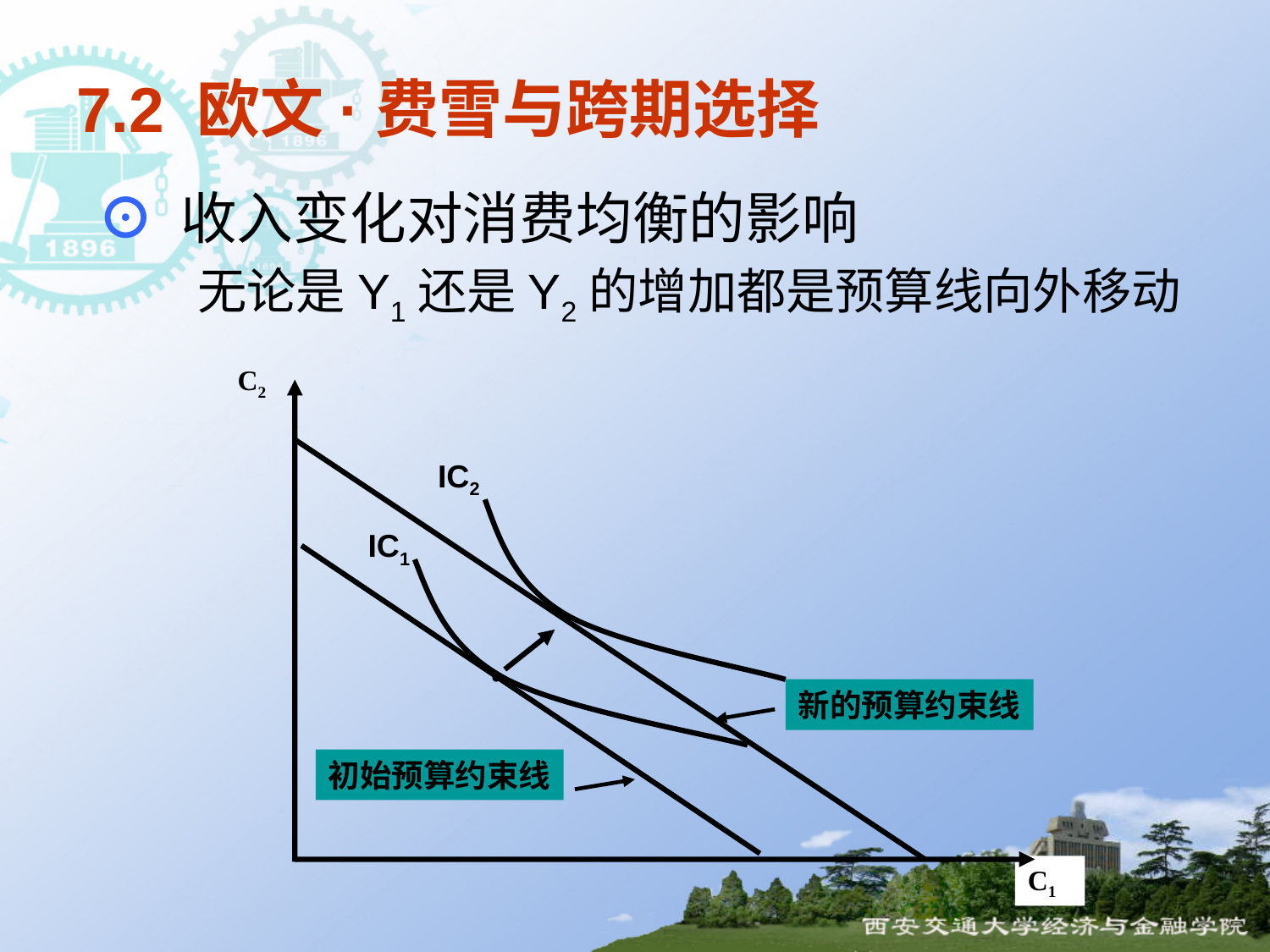

# 7.2 欧文·费雪与跨期选择
⊙ 收入变化对消费均衡的影响
        无论是Y1还是Y2的增加都是预算线向外移动

C2

IC2

IC1

●

●
新的预算约束线

初始预算约束线

C1